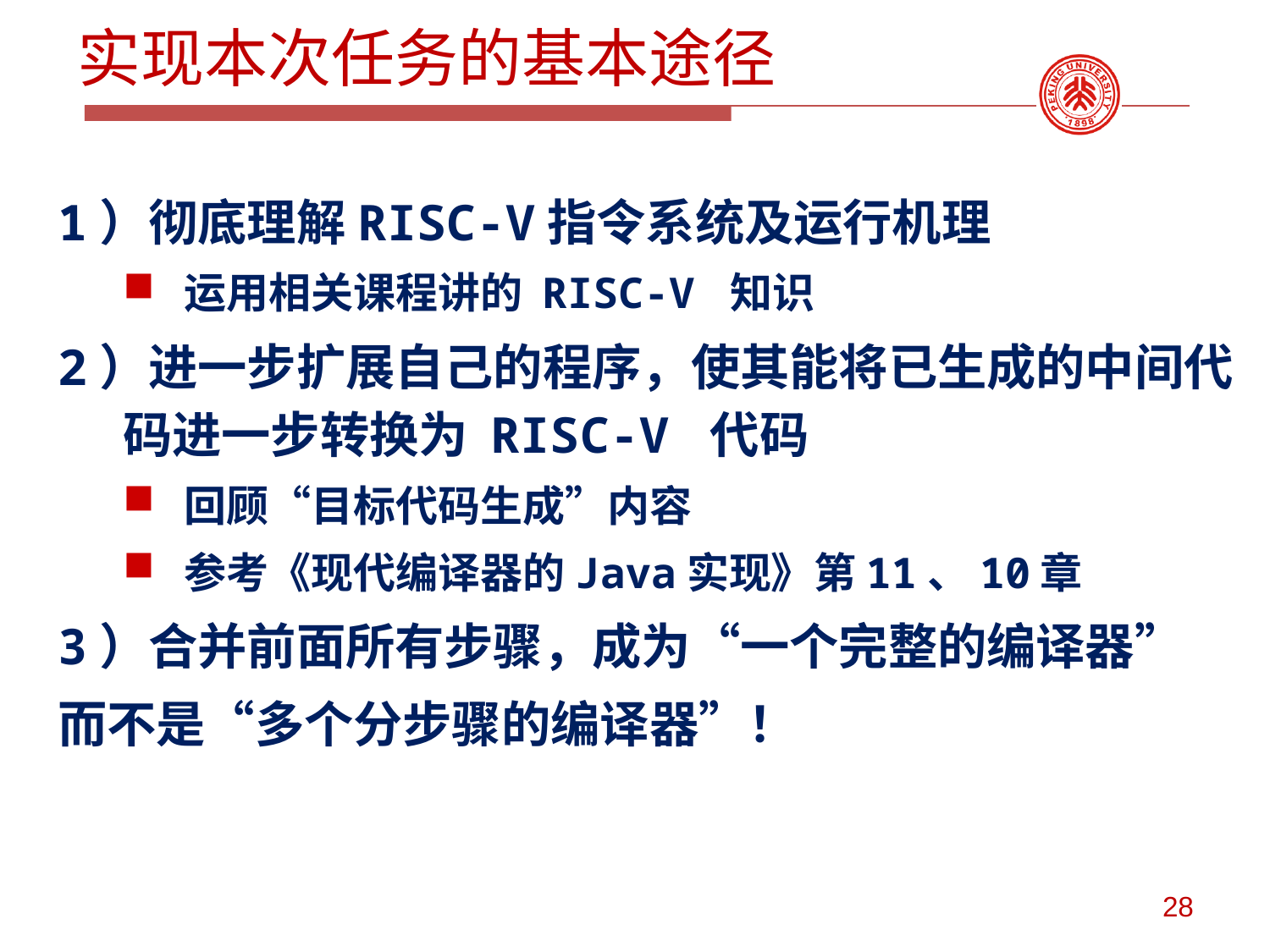

# 实现本次任务的基本途径
1）彻底理解RISC-V指令系统及运行机理
运用相关课程讲的 RISC-V 知识
2）进一步扩展自己的程序，使其能将已生成的中间代码进一步转换为 RISC-V 代码
回顾“目标代码生成”内容
参考《现代编译器的Java实现》第11、10章
3）合并前面所有步骤，成为“一个完整的编译器”
而不是“多个分步骤的编译器”！
28